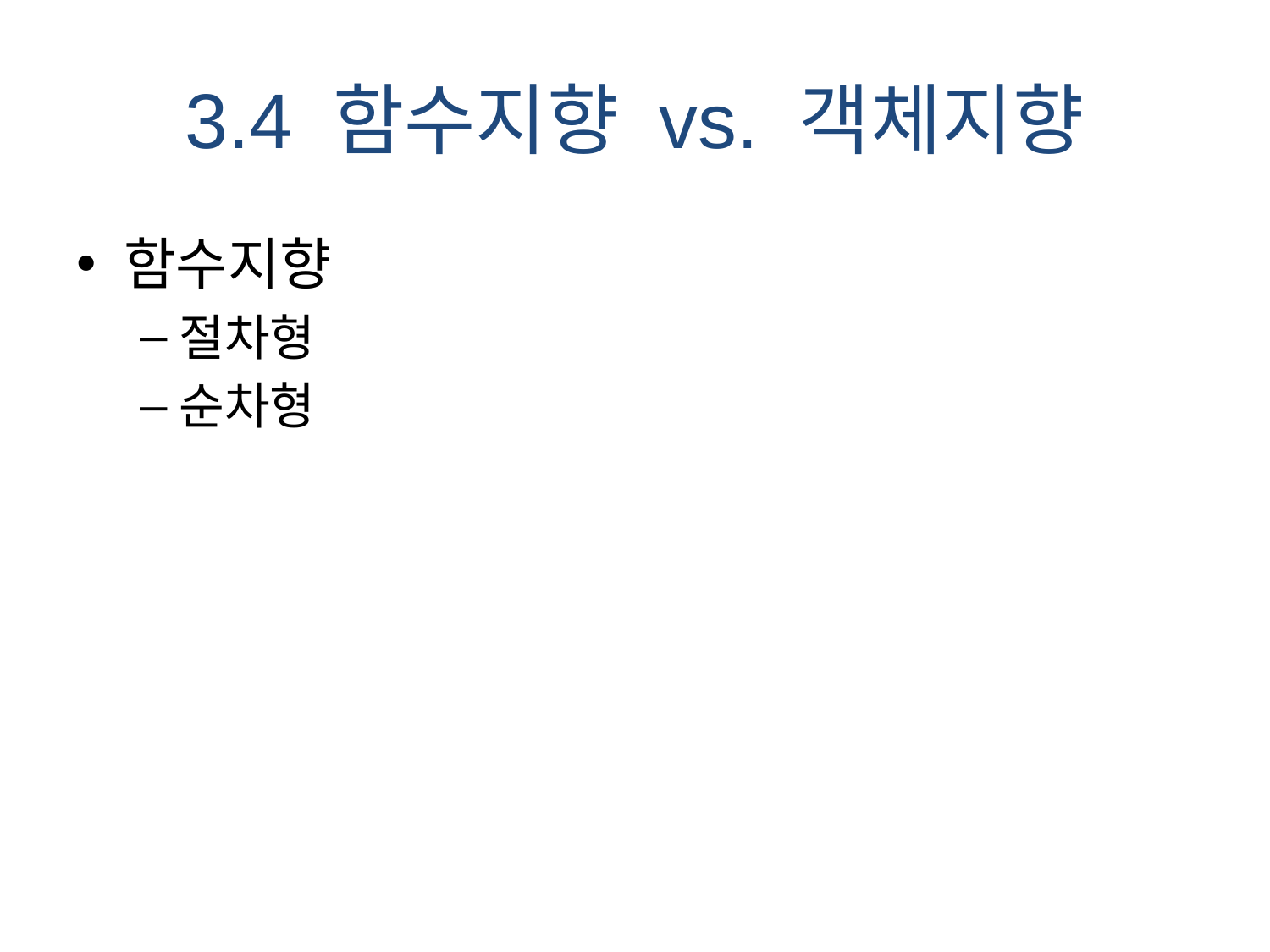

# 3.4 함수지향 vs. 객체지향
함수지향
절차형
순차형